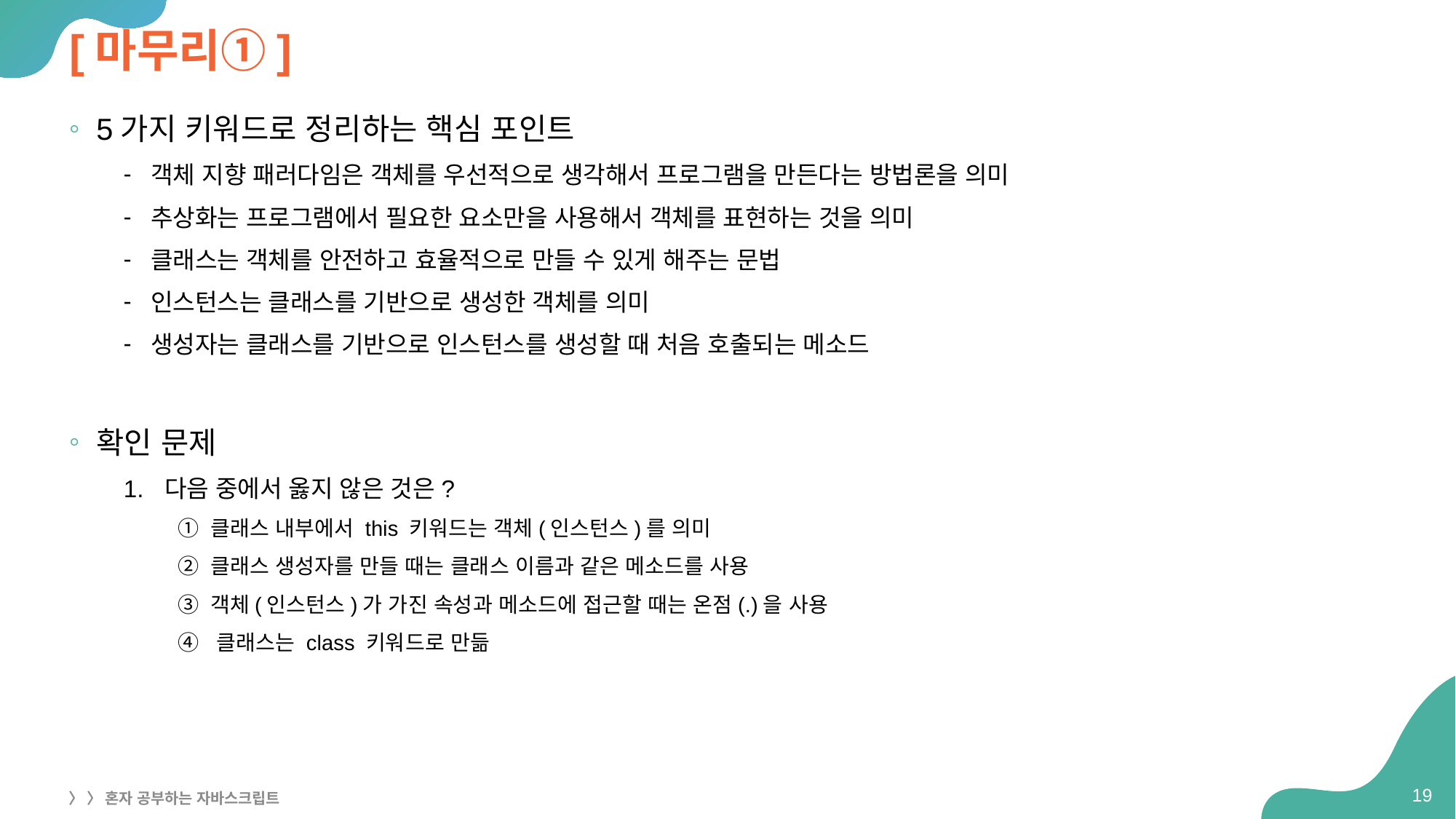

# [마무리①]
5가지 키워드로 정리하는 핵심 포인트
객체 지향 패러다임은 객체를 우선적으로 생각해서 프로그램을 만든다는 방법론을 의미
추상화는 프로그램에서 필요한 요소만을 사용해서 객체를 표현하는 것을 의미
클래스는 객체를 안전하고 효율적으로 만들 수 있게 해주는 문법
인스턴스는 클래스를 기반으로 생성한 객체를 의미
생성자는 클래스를 기반으로 인스턴스를 생성할 때 처음 호출되는 메소드

확인 문제
다음 중에서 옳지 않은 것은?
① 클래스 내부에서 this 키워드는 객체(인스턴스)를 의미
② 클래스 생성자를 만들 때는 클래스 이름과 같은 메소드를 사용
③ 객체(인스턴스)가 가진 속성과 메소드에 접근할 때는 온점(.)을 사용
④  클래스는 class 키워드로 만듦
19
〉 〉 혼자 공부하는 자바스크립트